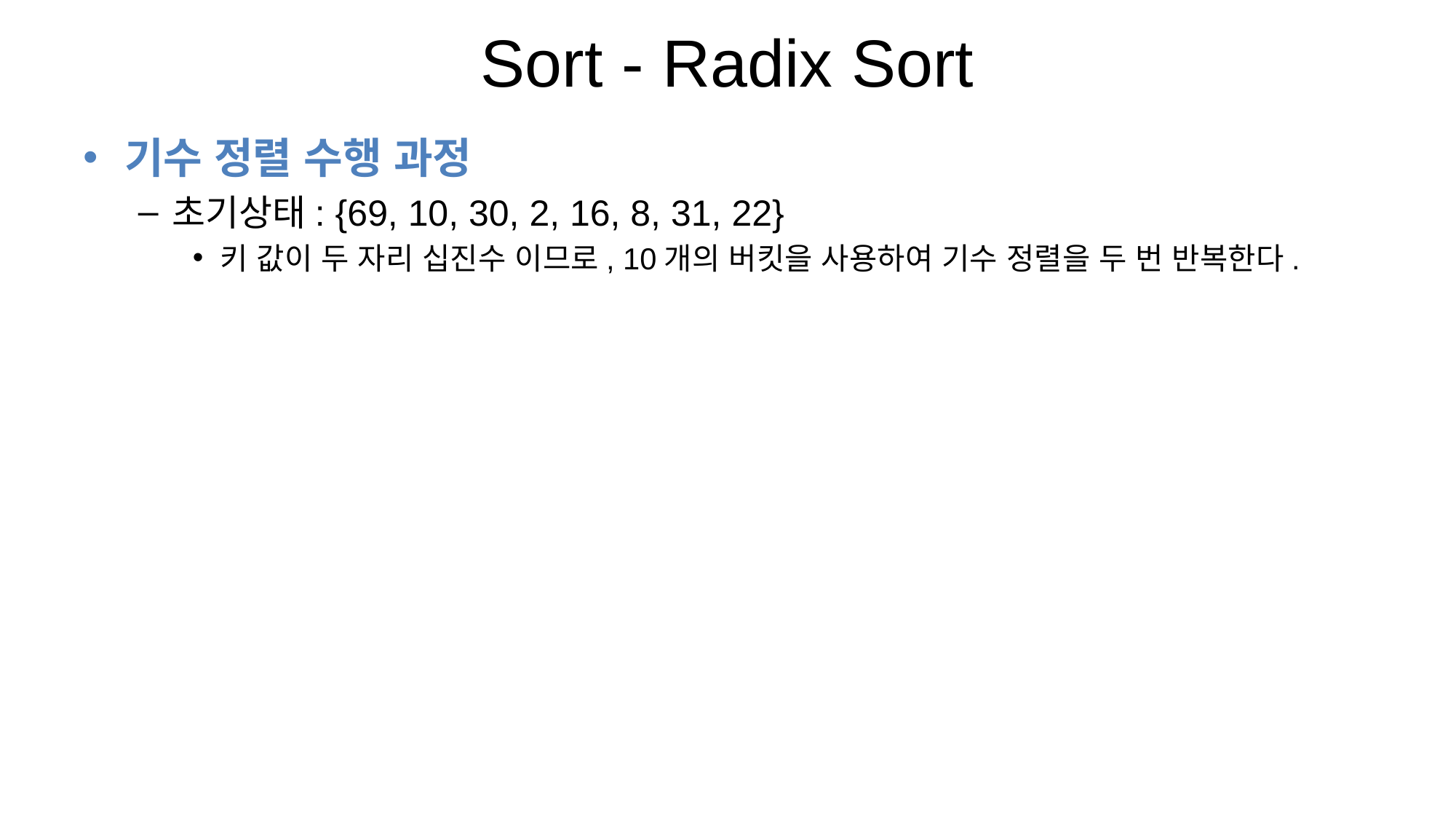

# Sort - Radix Sort
기수 정렬 수행 과정
초기상태: {69, 10, 30, 2, 16, 8, 31, 22}
키 값이 두 자리 십진수 이므로, 10개의 버킷을 사용하여 기수 정렬을 두 번 반복한다.